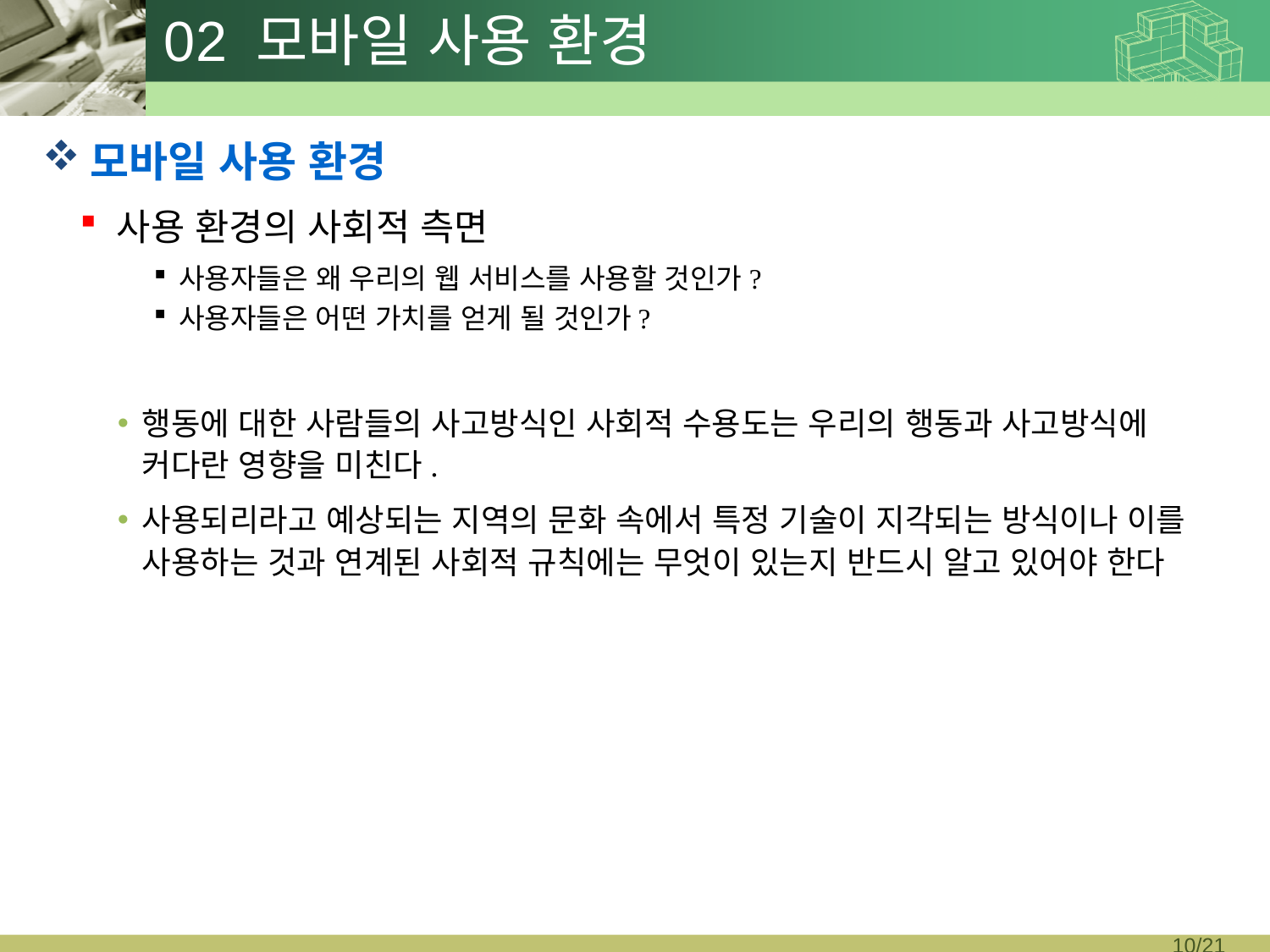

# 02 모바일 사용 환경
모바일 사용 환경
사용 환경의 사회적 측면
사용자들은 왜 우리의 웹 서비스를 사용할 것인가?
사용자들은 어떤 가치를 얻게 될 것인가?

행동에 대한 사람들의 사고방식인 사회적 수용도는 우리의 행동과 사고방식에 커다란 영향을 미친다.
사용되리라고 예상되는 지역의 문화 속에서 특정 기술이 지각되는 방식이나 이를 사용하는 것과 연계된 사회적 규칙에는 무엇이 있는지 반드시 알고 있어야 한다